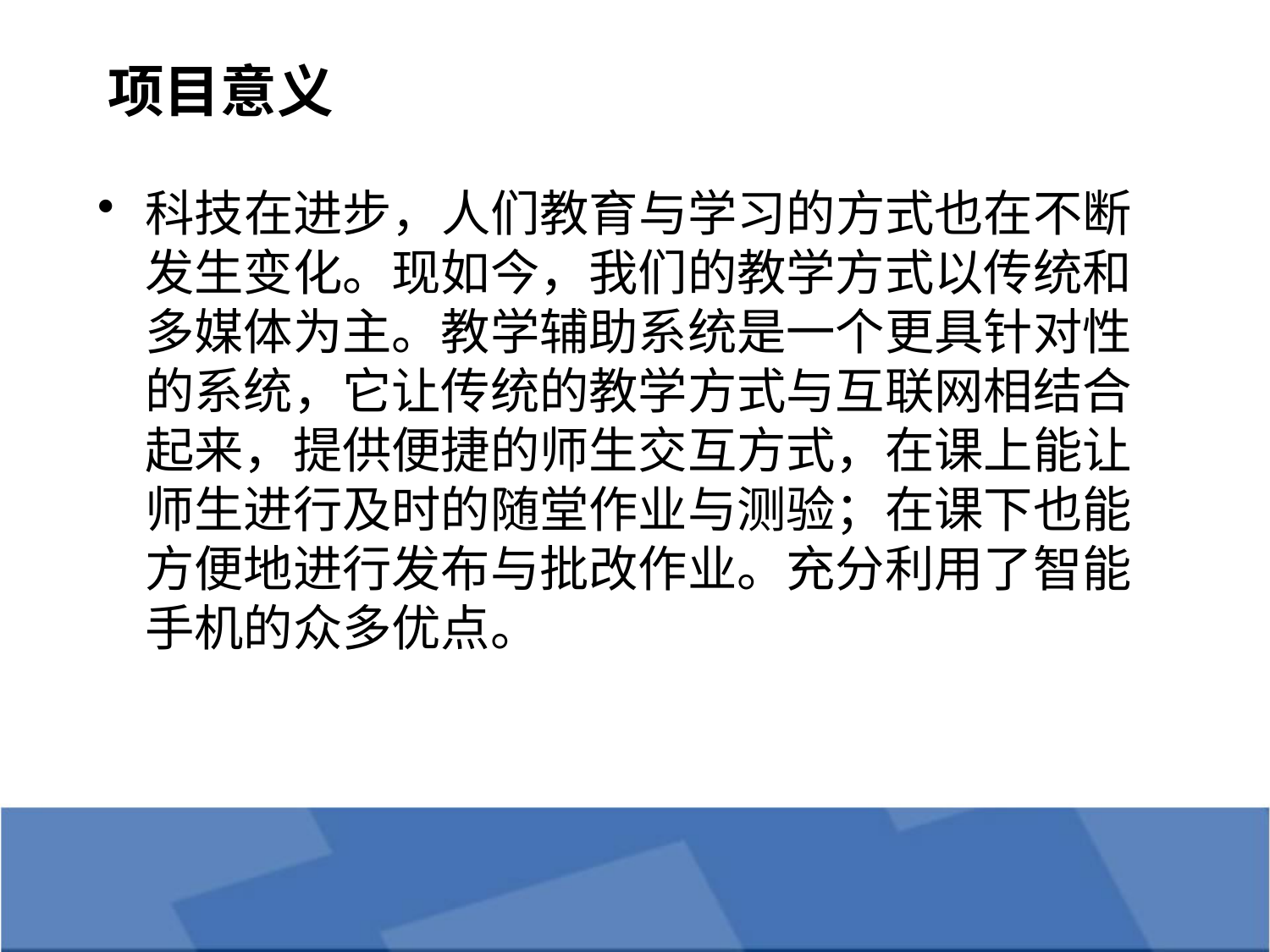

# 项目意义
科技在进步，人们教育与学习的方式也在不断发生变化。现如今，我们的教学方式以传统和多媒体为主。教学辅助系统是一个更具针对性的系统，它让传统的教学方式与互联网相结合起来，提供便捷的师生交互方式，在课上能让师生进行及时的随堂作业与测验；在课下也能方便地进行发布与批改作业。充分利用了智能手机的众多优点。